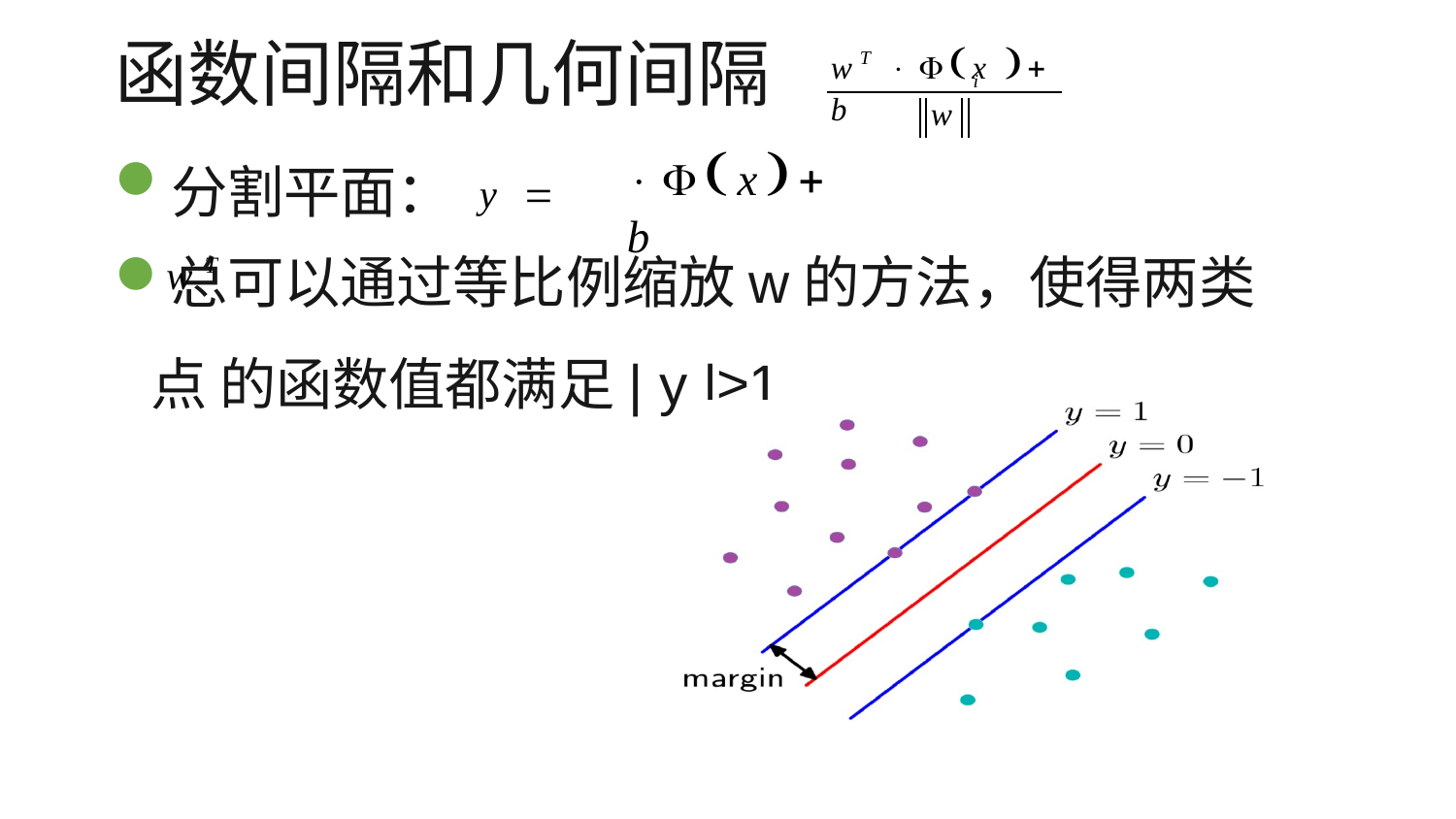

# 函数间隔和几何间隔
w	⋅ Φ(x )+ b
T
i
w

⋅Φ(x)+ b
分割平面： y = wT
总可以通过等比例缩放w的方法，使得两类点 的函数值都满足| y |≥1